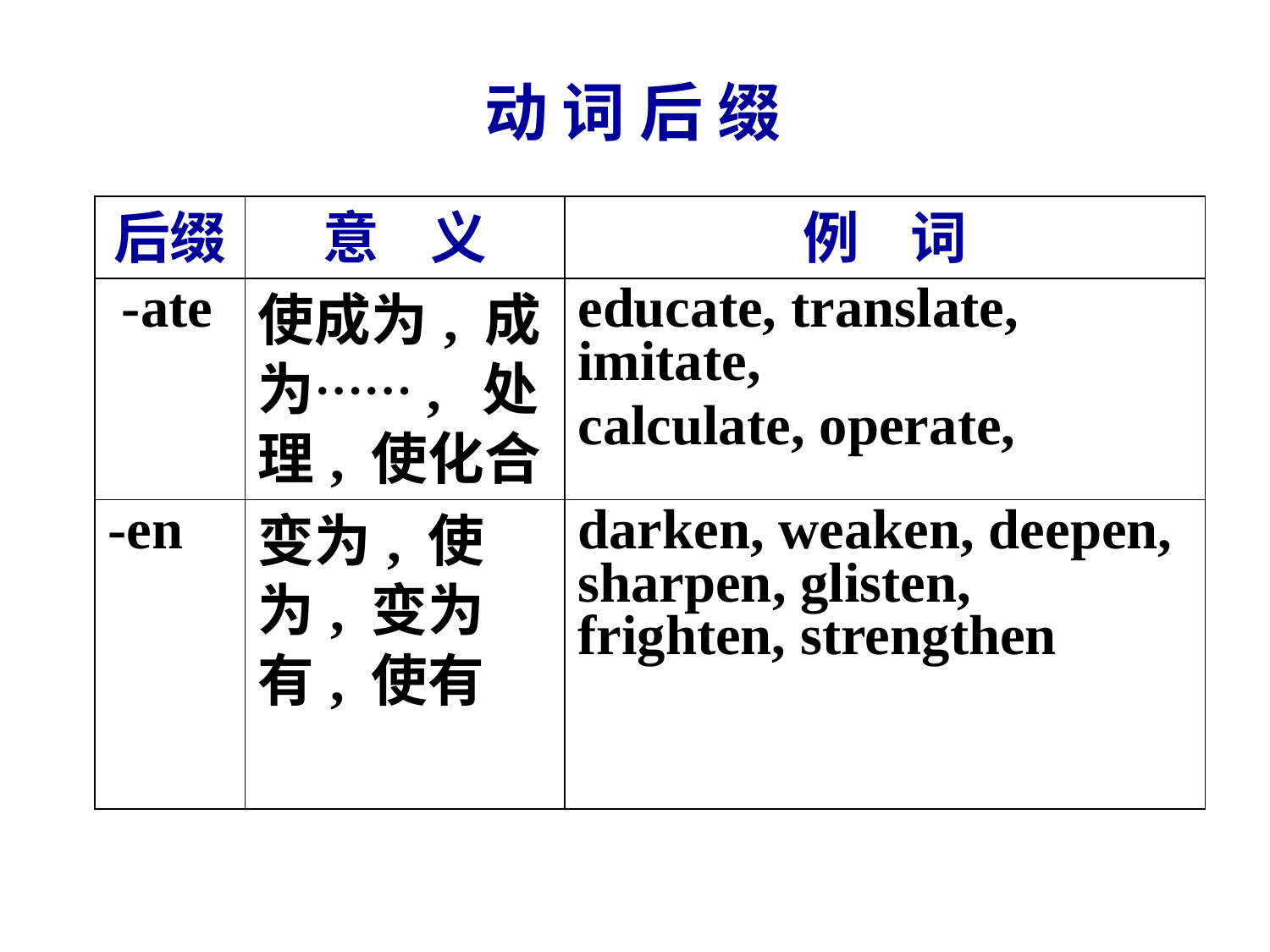

动 词 后 缀
| 后缀 | 意 义 | 例 词 |
| --- | --- | --- |
| -ate | 使成为, 成为……, 处理, 使化合 | educate, translate, imitate, calculate, operate, |
| -en | 变为, 使为, 变为有, 使有 | darken, weaken, deepen, sharpen, glisten, frighten, strengthen |